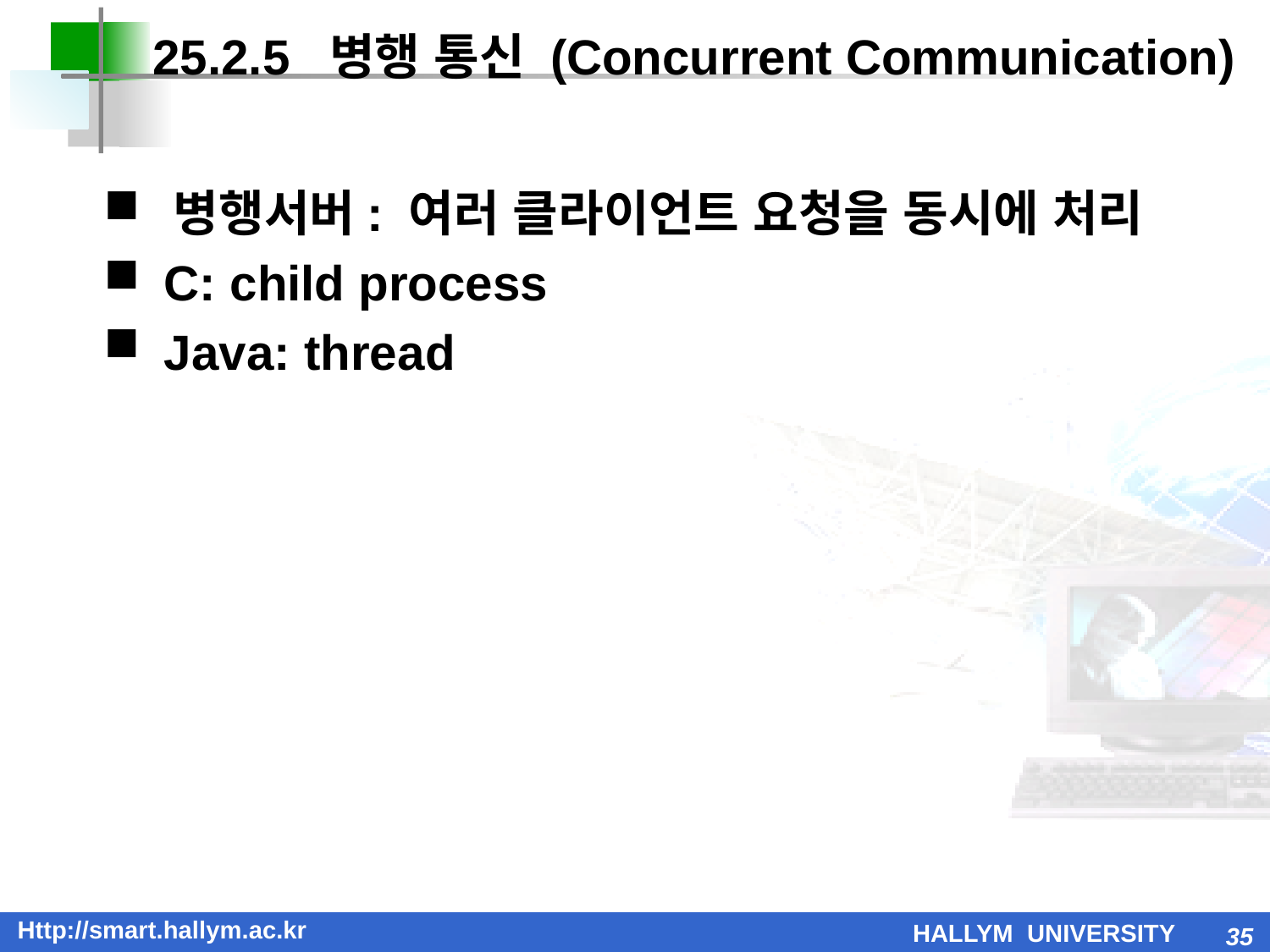

25.2.5  병행 통신 (Concurrent Communication)

 병행서버: 여러 클라이언트 요청을 동시에 처리
 C: child process
 Java: thread
35